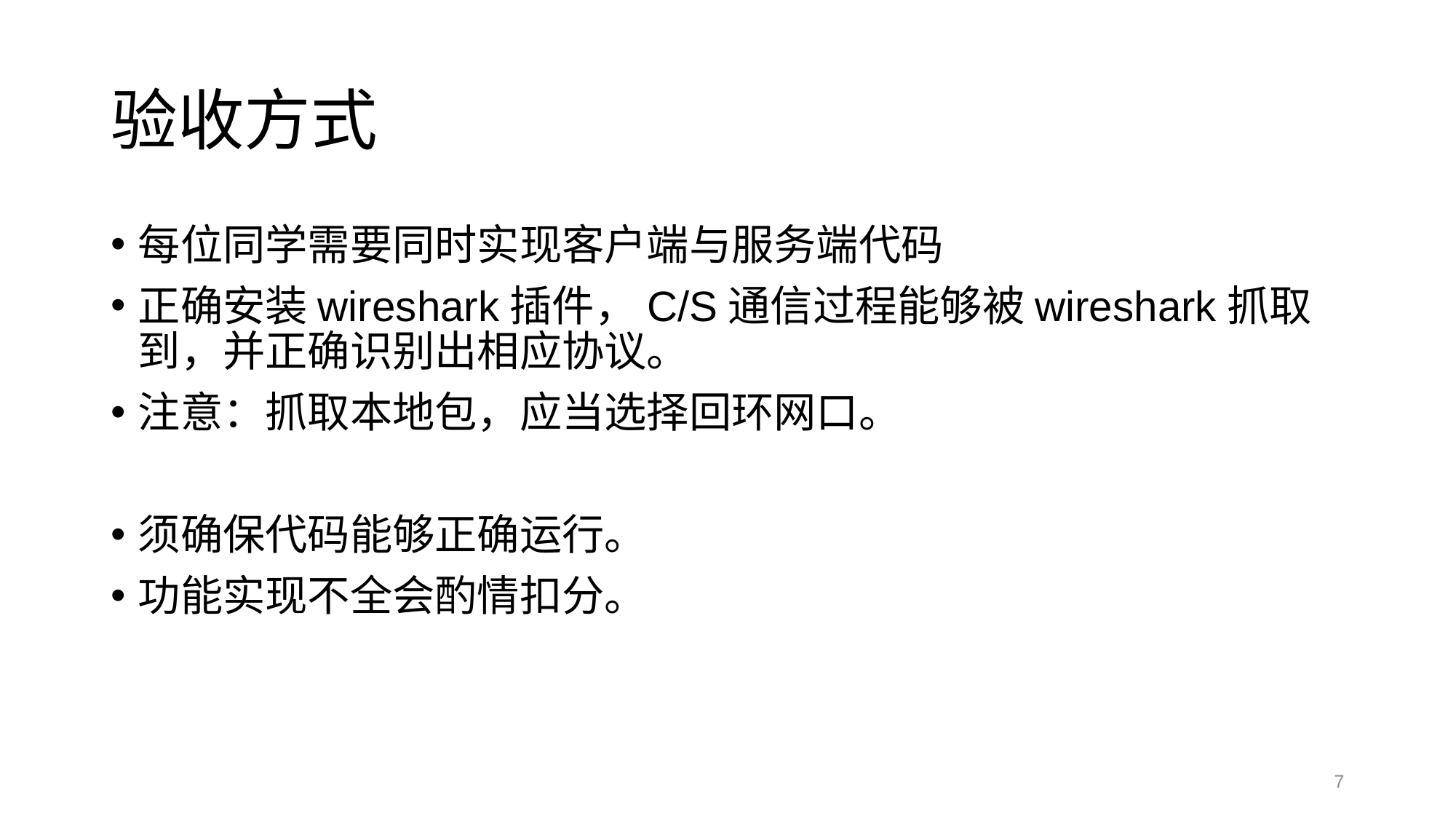

# 验收方式
每位同学需要同时实现客户端与服务端代码
正确安装wireshark插件，C/S通信过程能够被wireshark抓取到，并正确识别出相应协议。
注意：抓取本地包，应当选择回环网口。

须确保代码能够正确运行。
功能实现不全会酌情扣分。
7